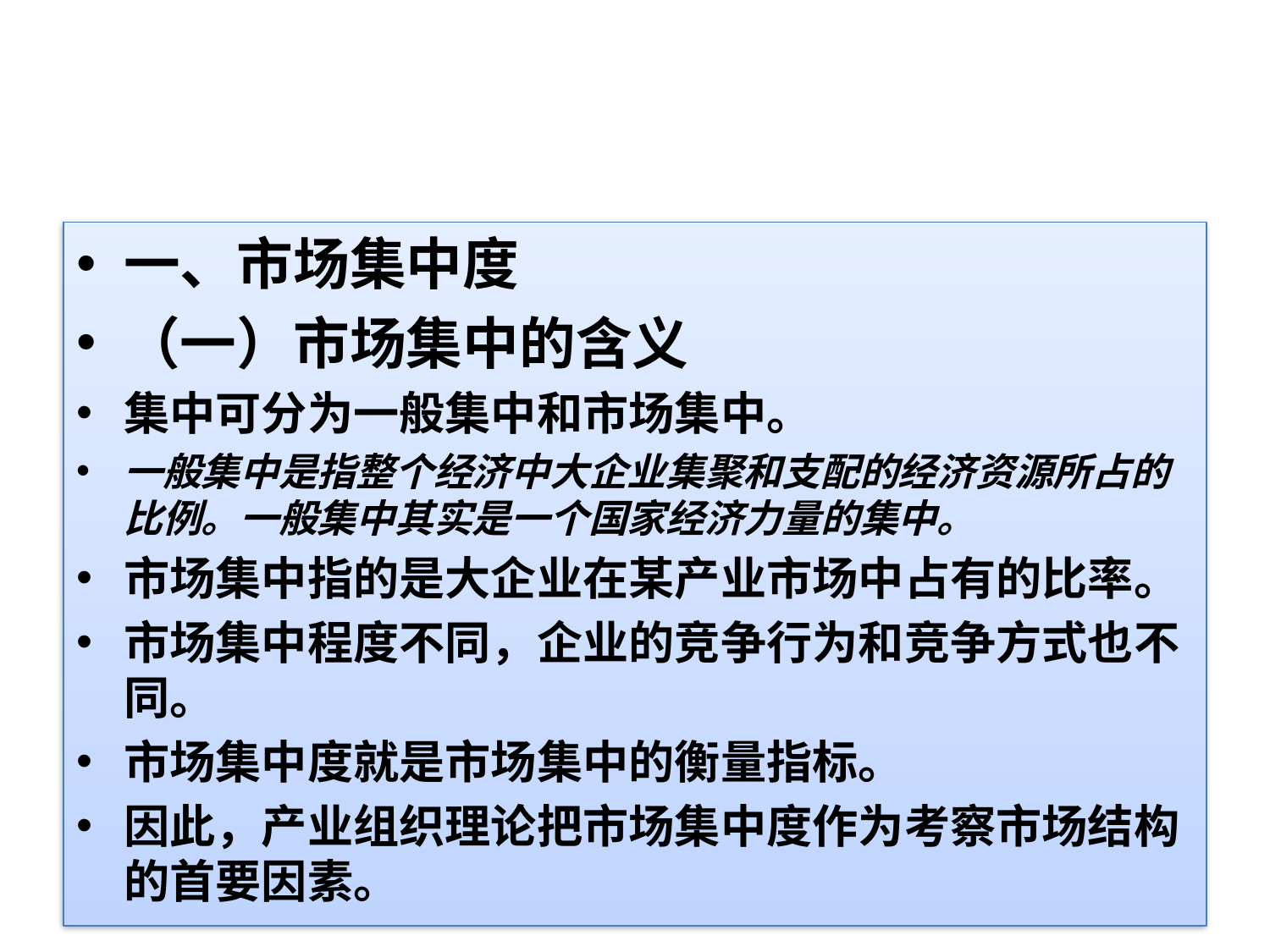

#
一、市场集中度
（一）市场集中的含义
集中可分为一般集中和市场集中。
一般集中是指整个经济中大企业集聚和支配的经济资源所占的比例。一般集中其实是一个国家经济力量的集中。
市场集中指的是大企业在某产业市场中占有的比率。
市场集中程度不同，企业的竞争行为和竞争方式也不同。
市场集中度就是市场集中的衡量指标。
因此，产业组织理论把市场集中度作为考察市场结构的首要因素。